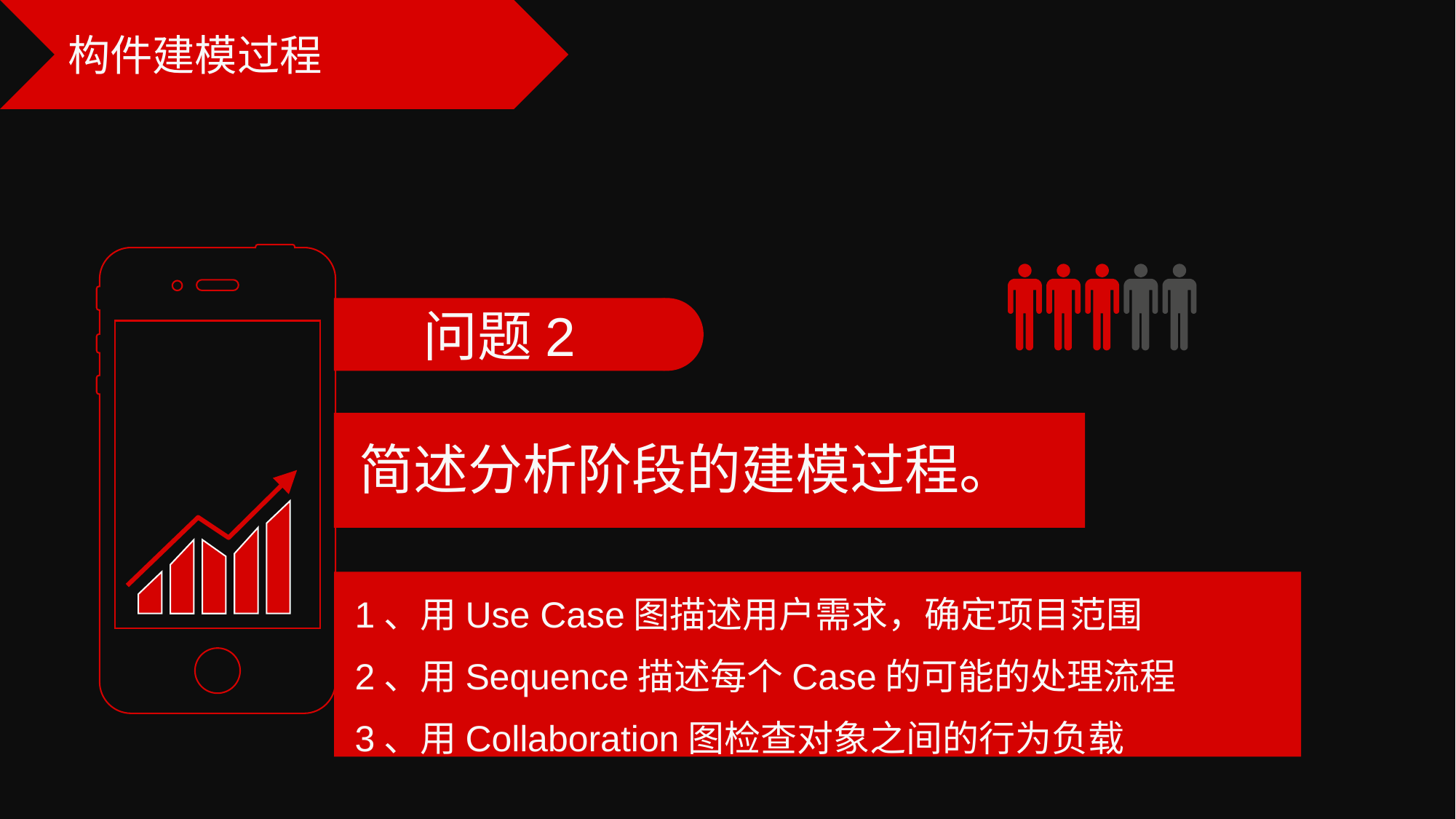

构件建模过程

问题2

简述分析阶段的建模过程。

1、用Use Case图描述用户需求，确定项目范围
2、用Sequence描述每个Case的可能的处理流程
3、用Collaboration图检查对象之间的行为负载